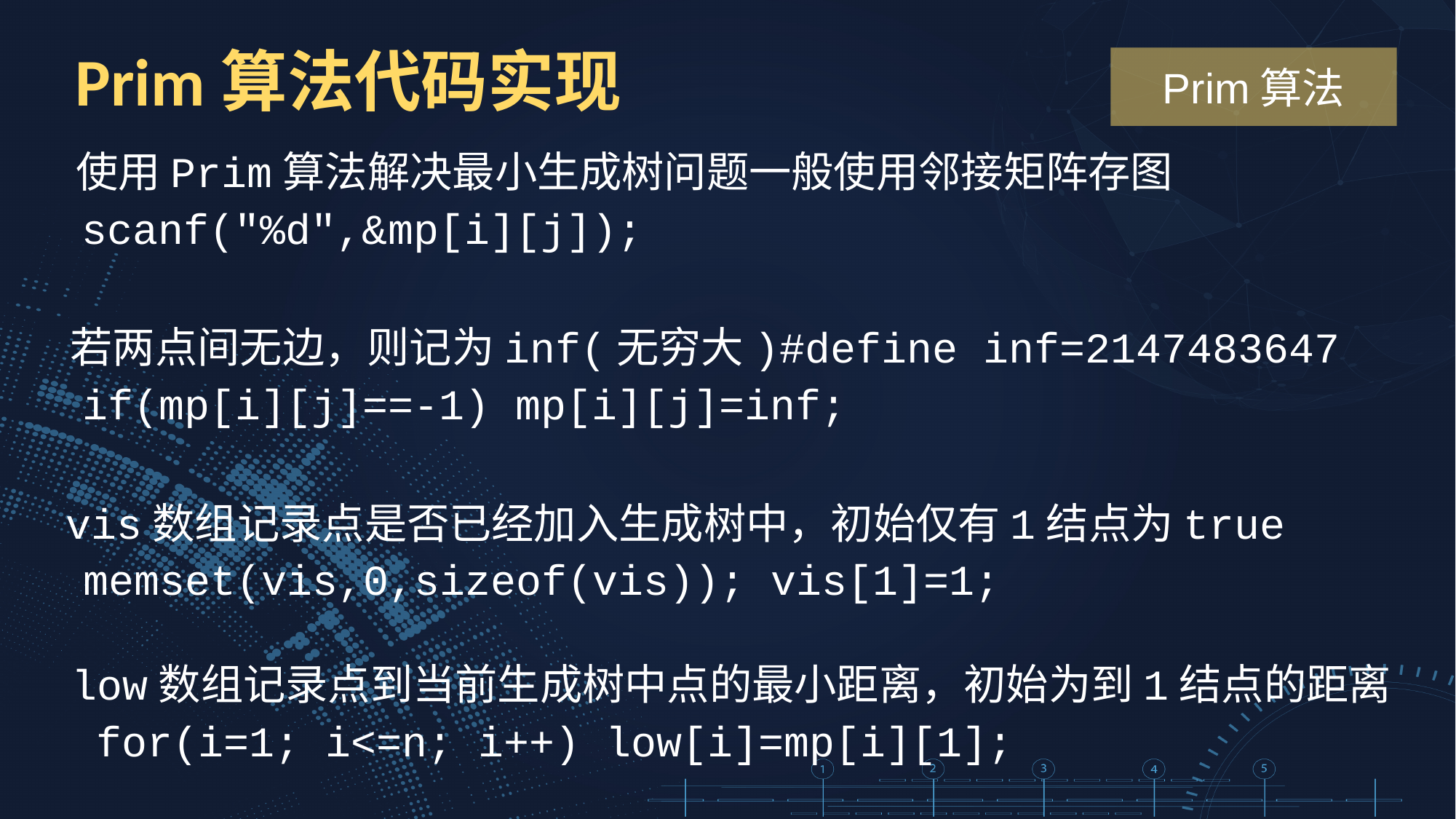

Prim算法代码实现
Prim算法
使用Prim算法解决最小生成树问题一般使用邻接矩阵存图
scanf("%d",&mp[i][j]);
若两点间无边，则记为inf(无穷大)#define inf=2147483647
if(mp[i][j]==-1) mp[i][j]=inf;
vis数组记录点是否已经加入生成树中，初始仅有1结点为true
memset(vis,0,sizeof(vis)); vis[1]=1;
low数组记录点到当前生成树中点的最小距离，初始为到1结点的距离
for(i=1; i<=n; i++) low[i]=mp[i][1];